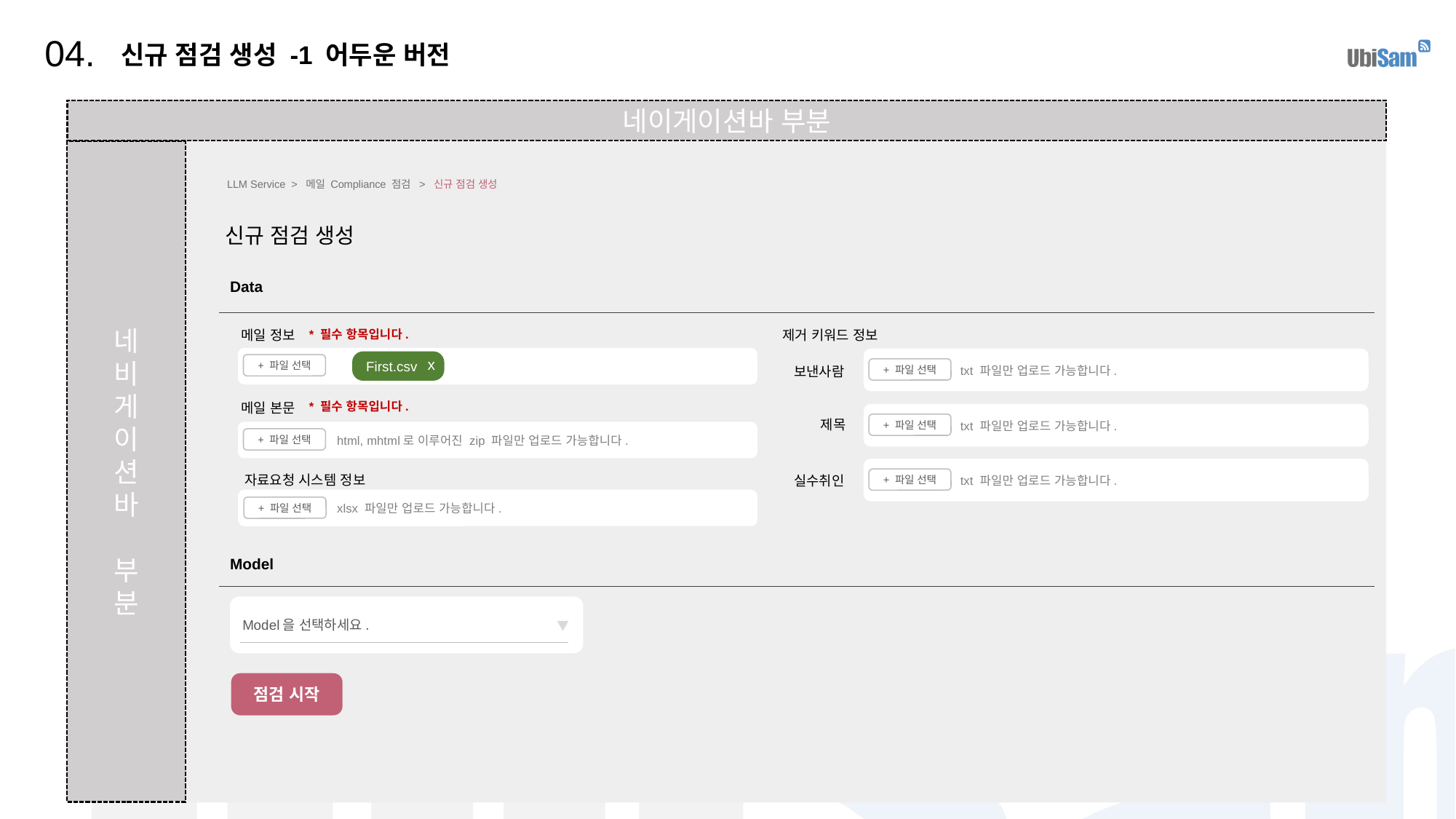

# 신규 점검 생성 -1 어두운 버전
04.

네이게이션바 부분
네
비
게
이
션
바

부
분
LLM Service  >  메일 Compliance 점검  >  신규 점검 생성
신규 점검 생성
Data
메일 정보
* 필수 항목입니다.
제거 키워드 정보

                      txt 파일만 업로드 가능합니다.
x
First.csv
+ 파일 선택
보낸사람
+ 파일 선택
메일 본문
* 필수 항목입니다.
                      txt 파일만 업로드 가능합니다.
제목
+ 파일 선택
                         html, mhtml로 이루어진 zip 파일만 업로드 가능합니다.
+ 파일 선택
                      txt 파일만 업로드 가능합니다.
자료요청 시스템 정보
실수취인
+ 파일 선택
                         xlsx 파일만 업로드 가능합니다.
+ 파일 선택
Model

Model을 선택하세요.

점검 시작